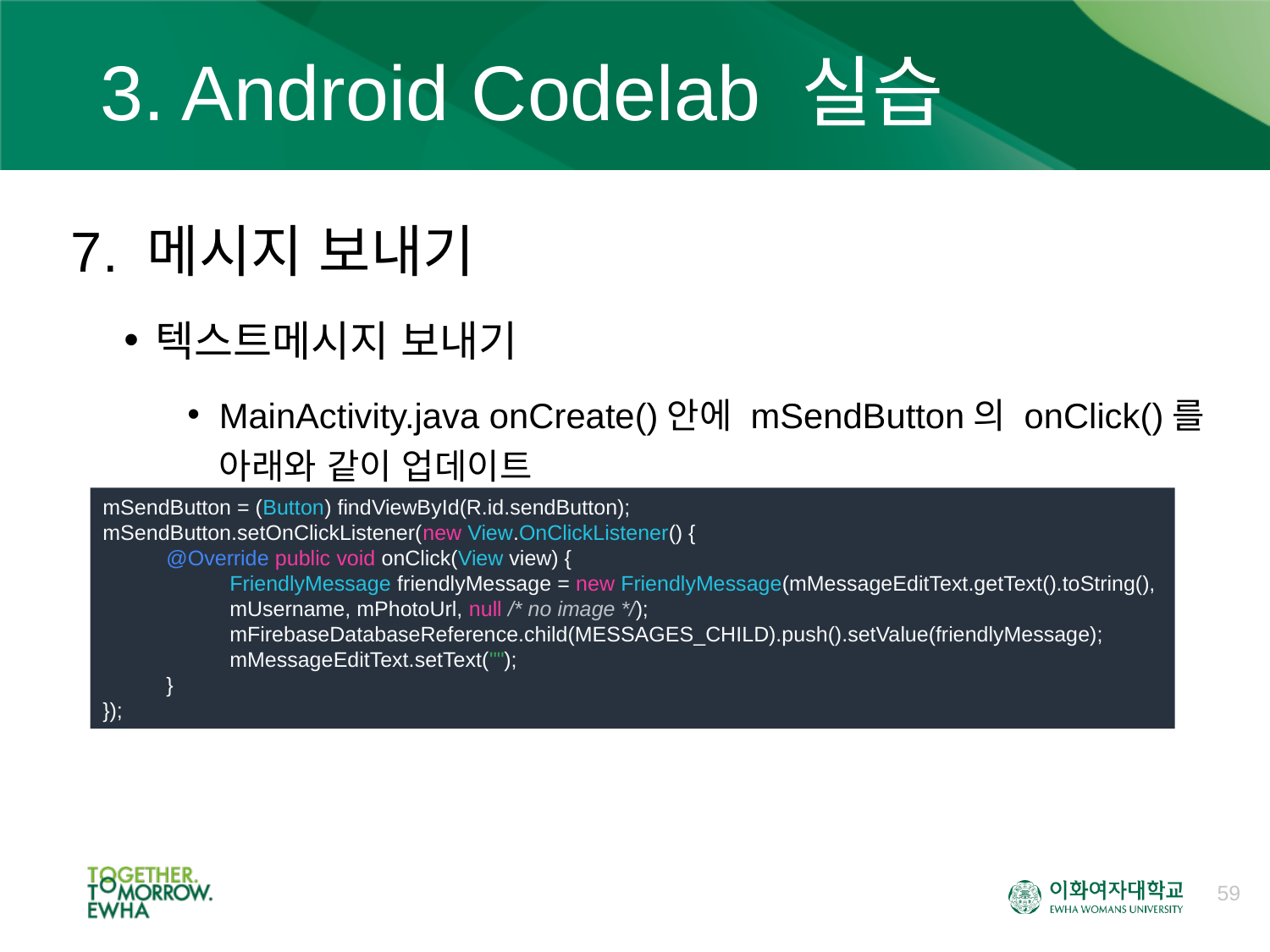

# 3. Android Codelab 실습
7. 메시지 보내기
텍스트메시지 보내기
MainActivity.java onCreate()안에 mSendButton의 onClick()를 아래와 같이 업데이트
mSendButton = (Button) findViewById(R.id.sendButton);
mSendButton.setOnClickListener(new View.OnClickListener() {
@Override public void onClick(View view) {
FriendlyMessage friendlyMessage = new FriendlyMessage(mMessageEditText.getText().toString(),
mUsername, mPhotoUrl, null /* no image */);
mFirebaseDatabaseReference.child(MESSAGES_CHILD).push().setValue(friendlyMessage);
mMessageEditText.setText("");
}
});
59